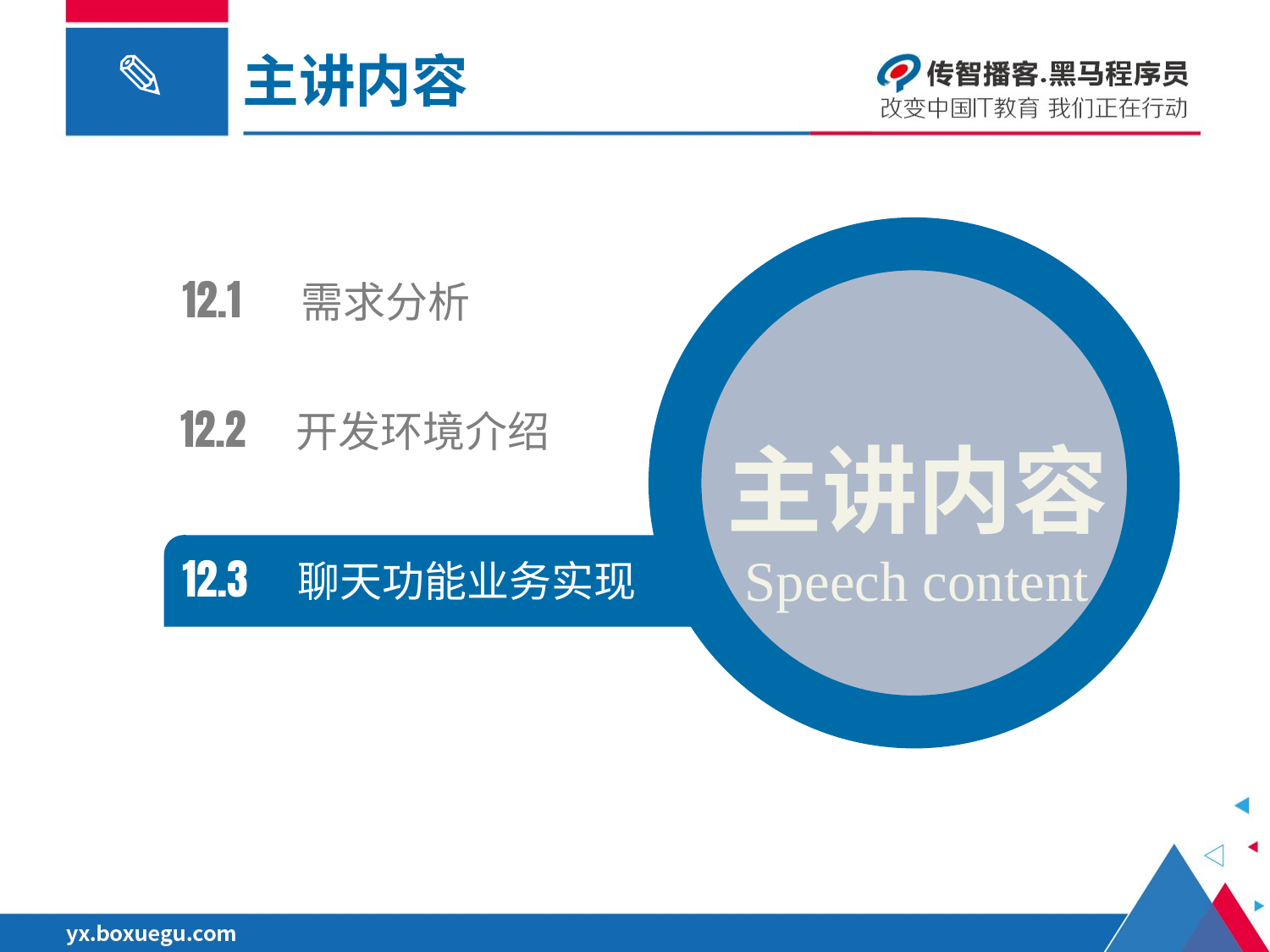

主讲内容

12.1     需求分析
主讲内容
Speech content
12.2    开发环境介绍

12.3    聊天功能业务实现